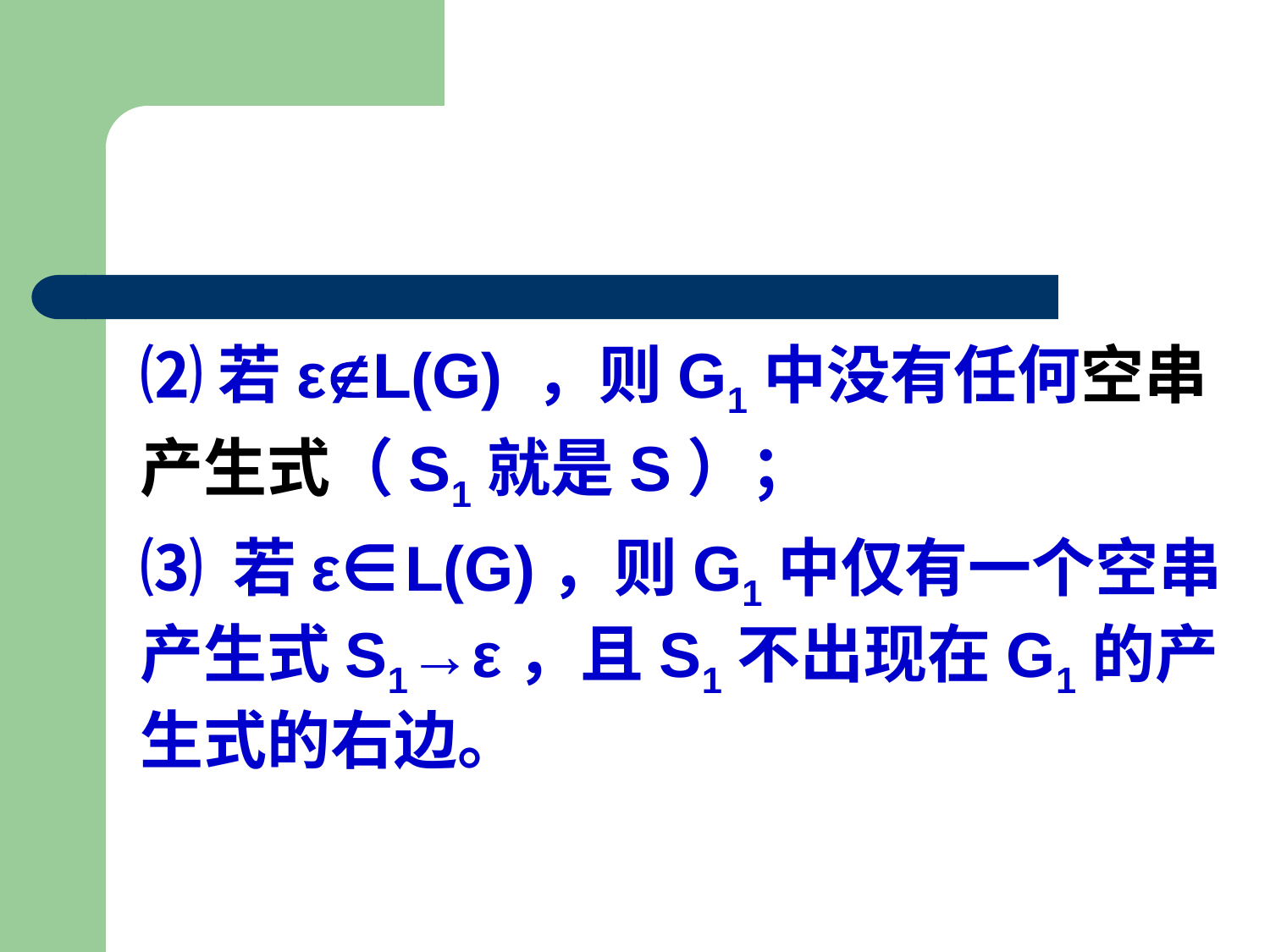

#
⑵若ε∉L(G) ，则G1中没有任何空串产生式（S1就是S）；
⑶ 若ε∈L(G)，则G1中仅有一个空串产生式S1→ε，且S1不出现在G1的产生式的右边。